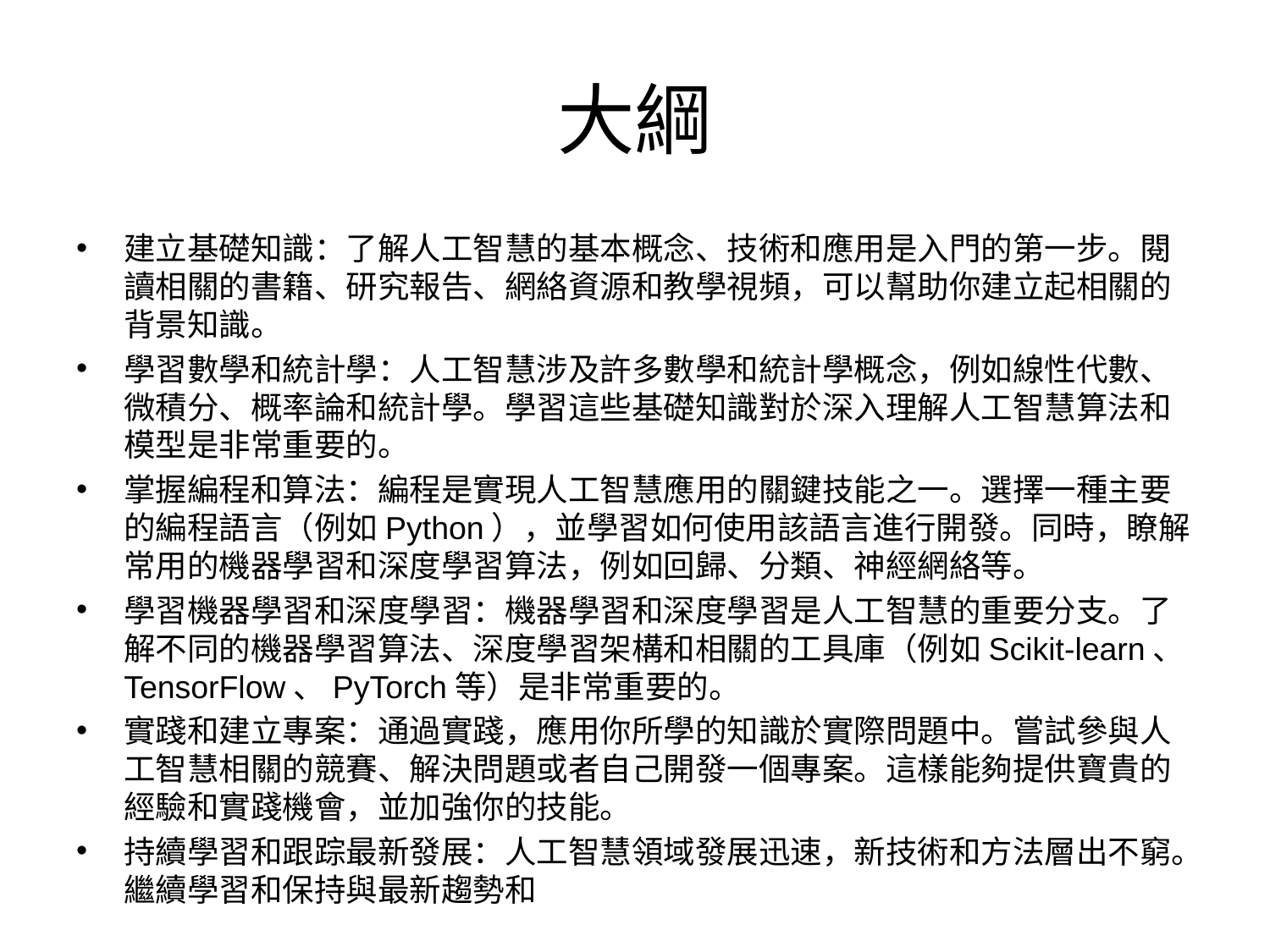

# 大綱
建立基礎知識：了解人工智慧的基本概念、技術和應用是入門的第一步。閱讀相關的書籍、研究報告、網絡資源和教學視頻，可以幫助你建立起相關的背景知識。
學習數學和統計學：人工智慧涉及許多數學和統計學概念，例如線性代數、微積分、概率論和統計學。學習這些基礎知識對於深入理解人工智慧算法和模型是非常重要的。
掌握編程和算法：編程是實現人工智慧應用的關鍵技能之一。選擇一種主要的編程語言（例如Python），並學習如何使用該語言進行開發。同時，瞭解常用的機器學習和深度學習算法，例如回歸、分類、神經網絡等。
學習機器學習和深度學習：機器學習和深度學習是人工智慧的重要分支。了解不同的機器學習算法、深度學習架構和相關的工具庫（例如Scikit-learn、TensorFlow、PyTorch等）是非常重要的。
實踐和建立專案：通過實踐，應用你所學的知識於實際問題中。嘗試參與人工智慧相關的競賽、解決問題或者自己開發一個專案。這樣能夠提供寶貴的經驗和實踐機會，並加強你的技能。
持續學習和跟踪最新發展：人工智慧領域發展迅速，新技術和方法層出不窮。繼續學習和保持與最新趨勢和